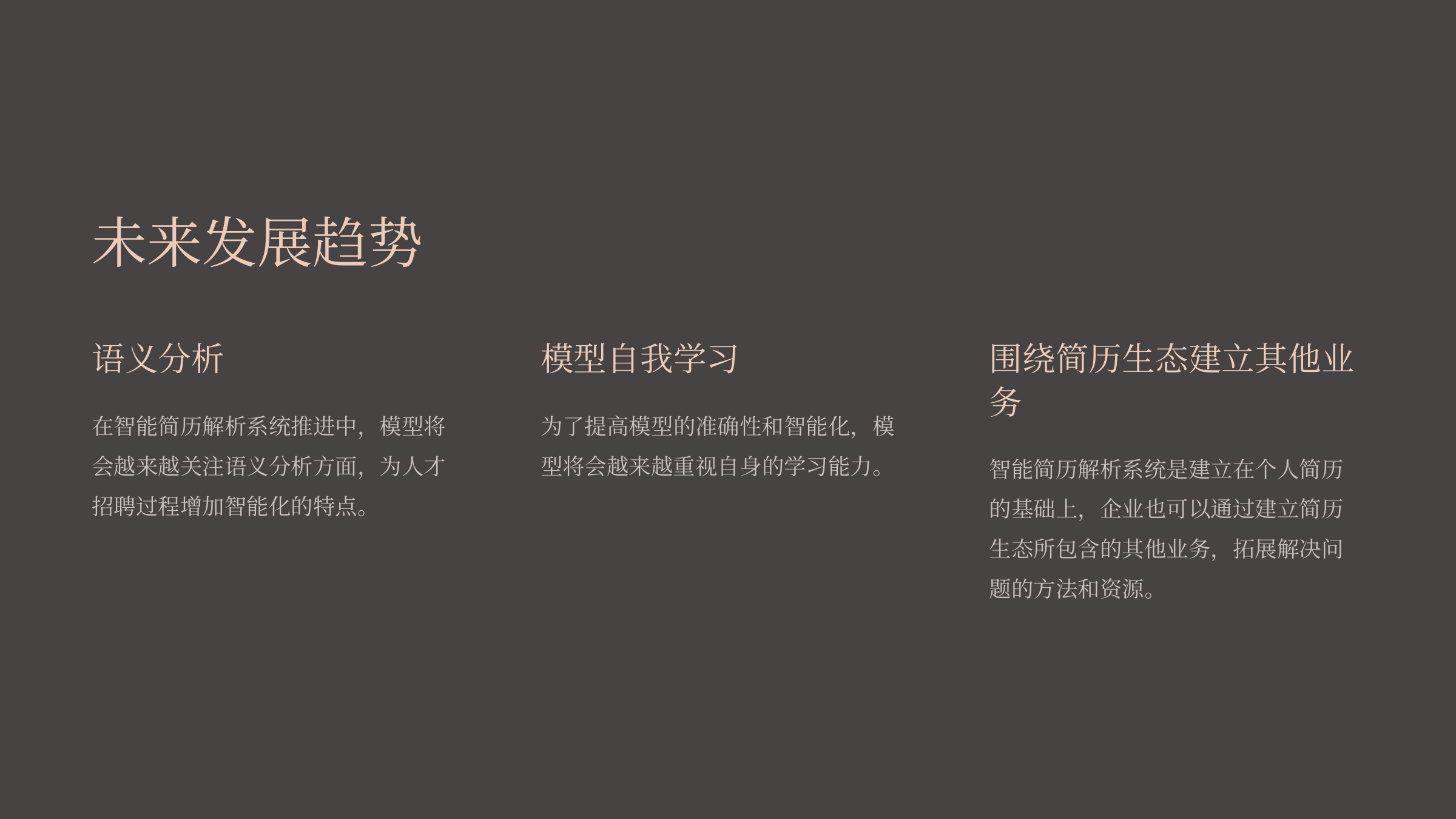

未来发展趋势
语义分析
模型自我学习
围绕简历生态建立其他业务
在智能简历解析系统推进中，模型将会越来越关注语义分析方面，为人才招聘过程增加智能化的特点。
为了提高模型的准确性和智能化，模型将会越来越重视自身的学习能力。
智能简历解析系统是建立在个人简历的基础上，企业也可以通过建立简历生态所包含的其他业务，拓展解决问题的方法和资源。